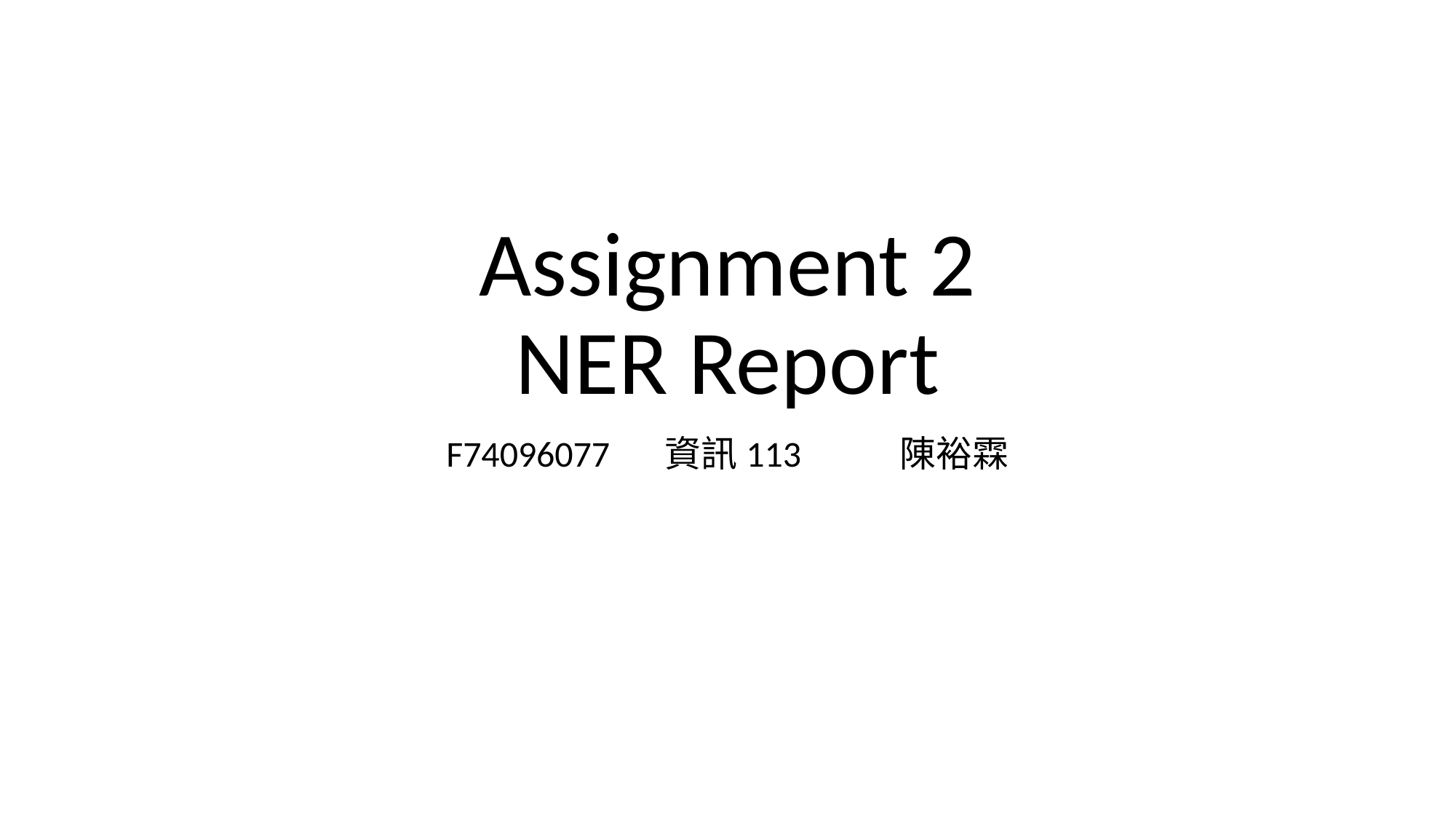

# Assignment 2 NER Report
F74096077 	資訊113	 陳裕霖